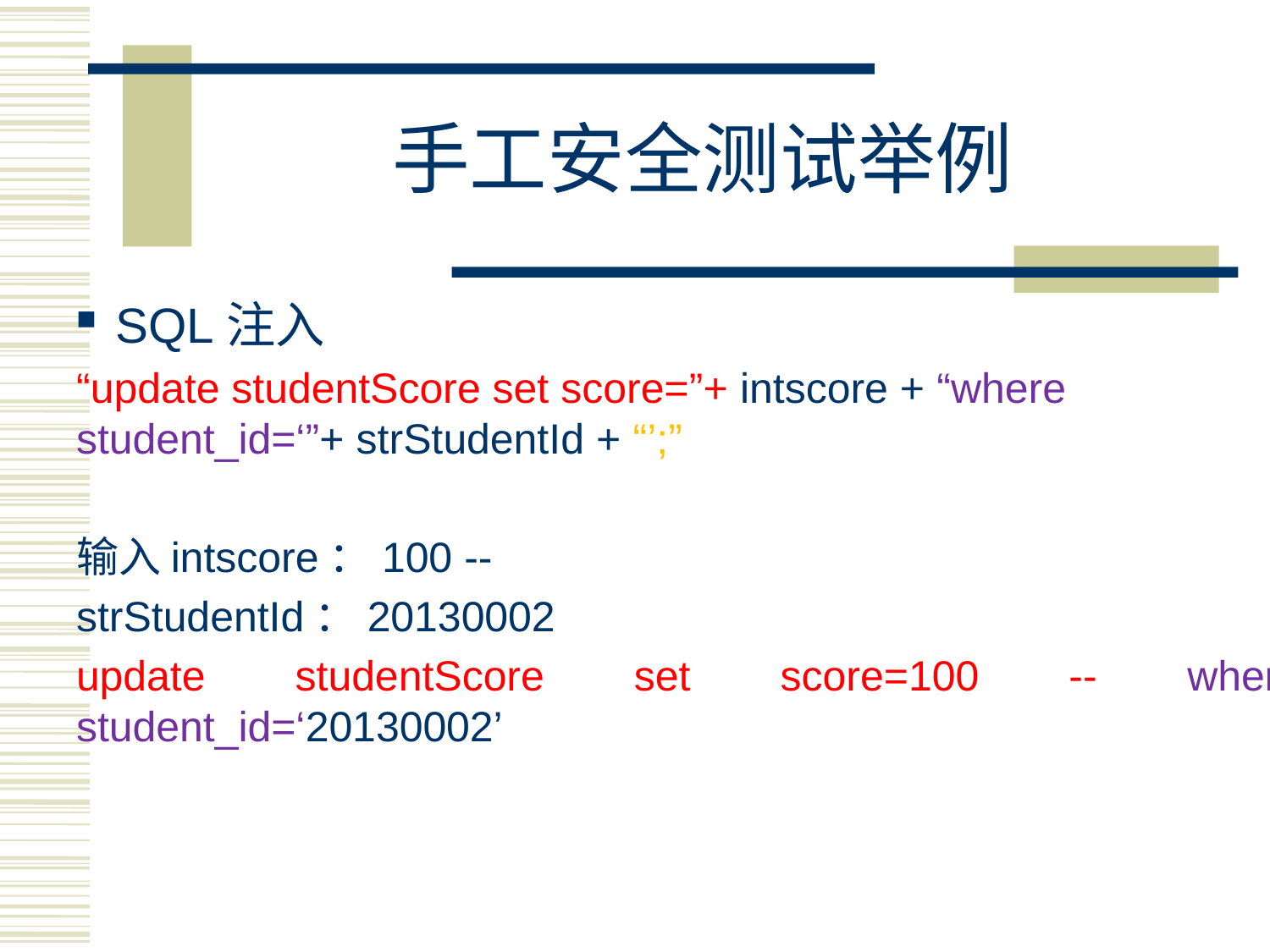

# 手工安全测试举例
SQL注入
“update studentScore set score=”+ intscore + “where student_id=‘”+ strStudentId + “’;”

输入intscore：100 --
strStudentId：20130002
update studentScore set score=100 -- where student_id=‘20130002’